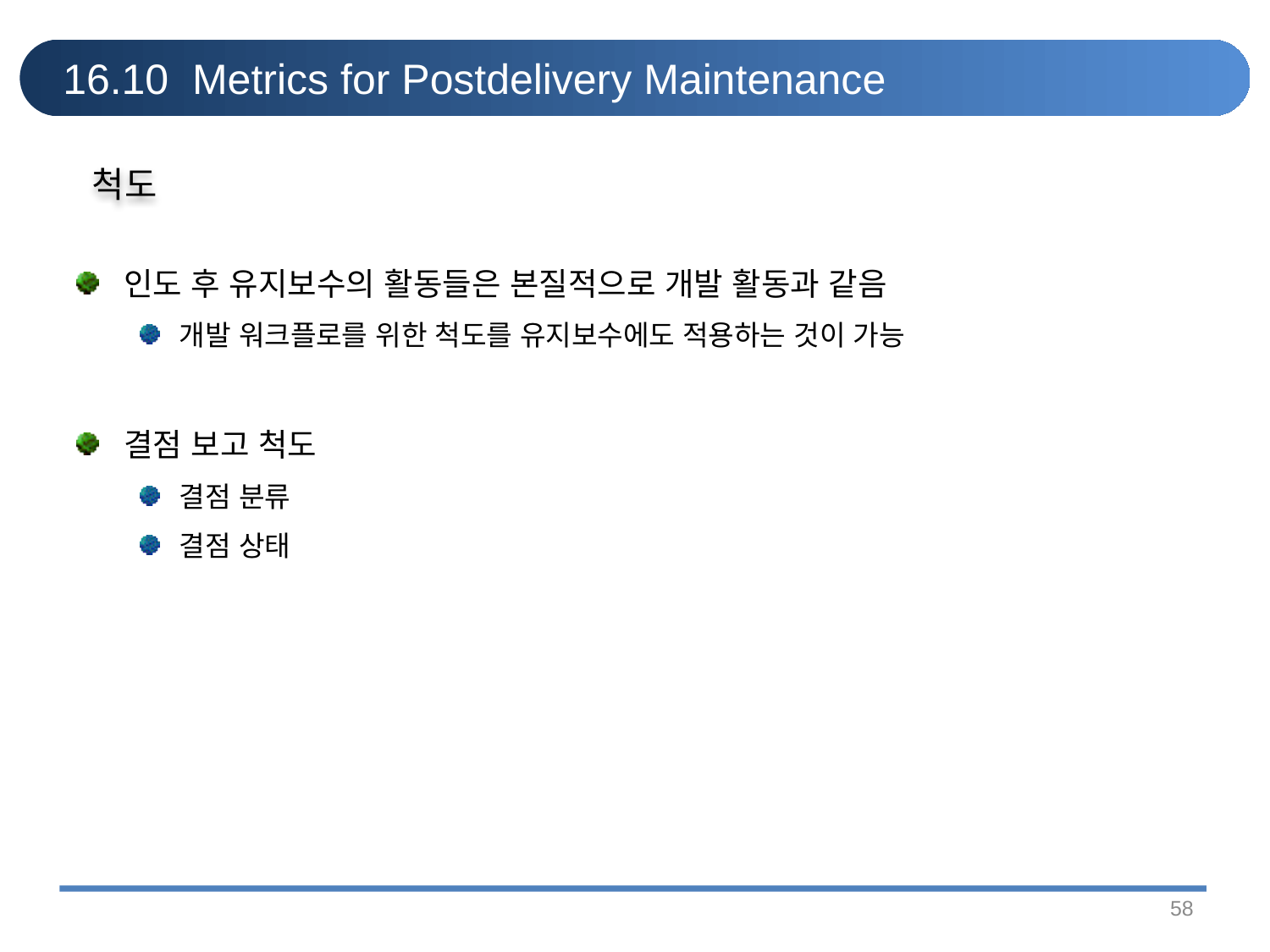

# 16.10  Metrics for Postdelivery Maintenance
척도
인도 후 유지보수의 활동들은 본질적으로 개발 활동과 같음
개발 워크플로를 위한 척도를 유지보수에도 적용하는 것이 가능

결점 보고 척도
결점 분류
결점 상태

58